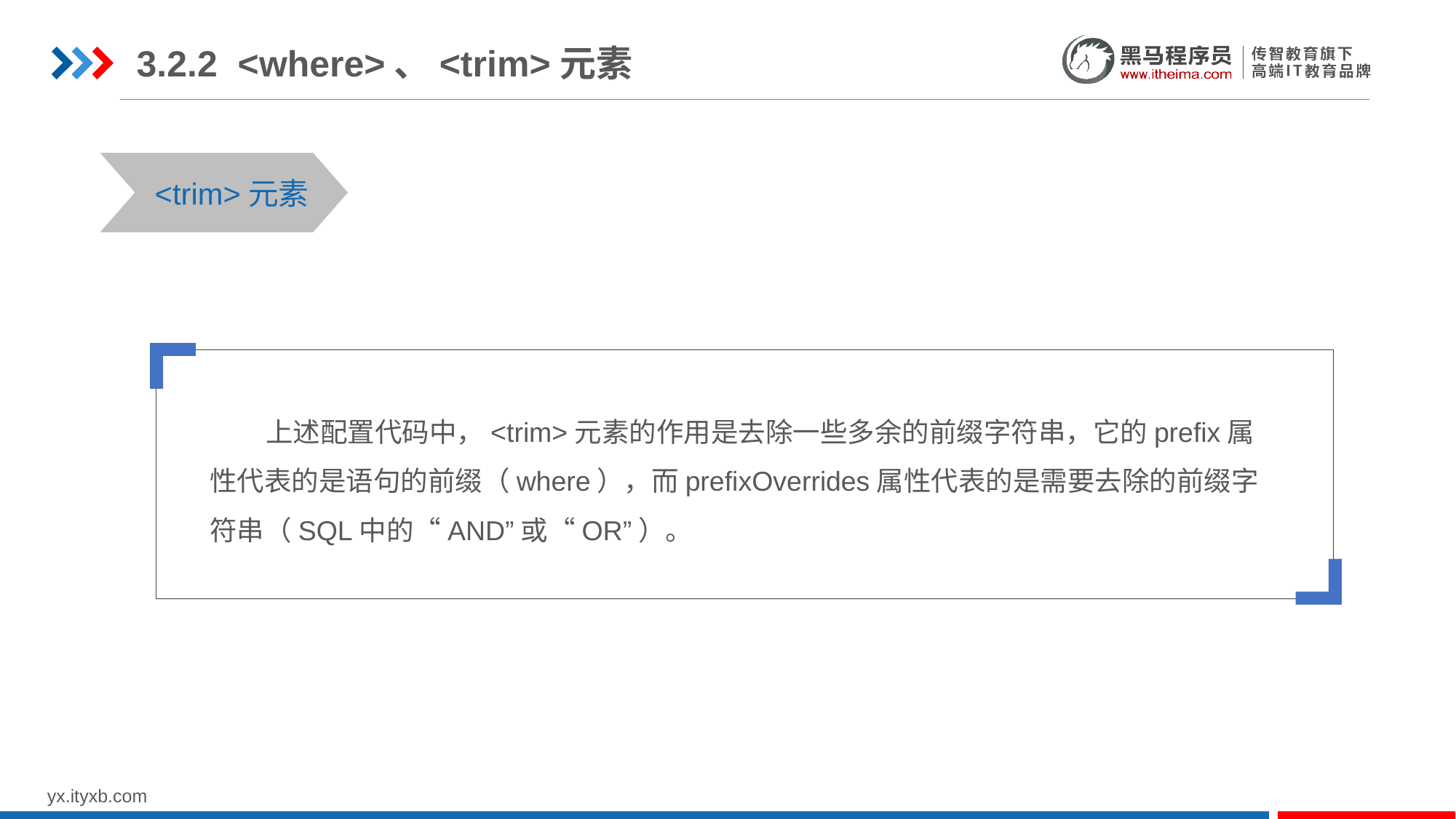

3.2.2  <where>、<trim>元素

<trim>元素

        上述配置代码中，<trim>元素的作用是去除一些多余的前缀字符串，它的prefix属性代表的是语句的前缀（where），而prefixOverrides属性代表的是需要去除的前缀字符串（SQL中的“AND”或“OR”）。